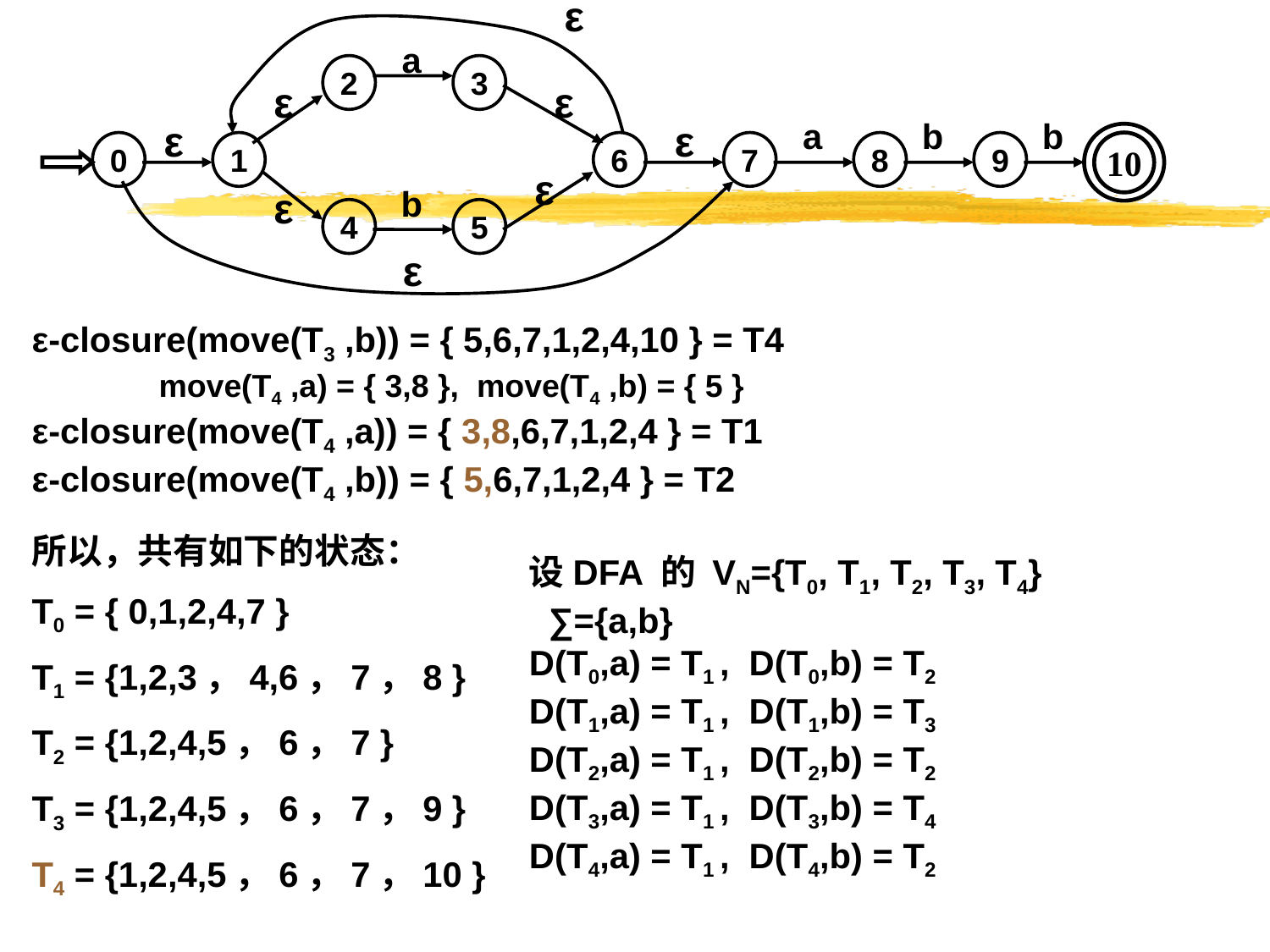

ε

a
2
3

ε
ε

ε
ε
a
b
b

10
0
1
6
7
8
9

ε

ε
b
4
5

ε
ε-closure(move(T3 ,b)) = { 5,6,7,1,2,4,10 } = T4
	move(T4 ,a) = { 3,8 },  move(T4 ,b) = { 5 }
ε-closure(move(T4 ,a)) = { 3,8,6,7,1,2,4 } = T1
ε-closure(move(T4 ,b)) = { 5,6,7,1,2,4 } = T2
所以，共有如下的状态：
T0 = { 0,1,2,4,7 }
T1 = {1,2,3，4,6，7，8 }
T2 = {1,2,4,5，6，7 }
T3 = {1,2,4,5，6，7，9 }
T4 = {1,2,4,5，6，7，10 }
设DFA 的 VN={T0, T1, T2, T3, T4}
  ∑={a,b}
D(T0,a) = T1 ,  D(T0,b) = T2
D(T1,a) = T1 ,  D(T1,b) = T3
D(T2,a) = T1 ,  D(T2,b) = T2
D(T3,a) = T1 ,  D(T3,b) = T4
D(T4,a) = T1 ,  D(T4,b) = T2

a